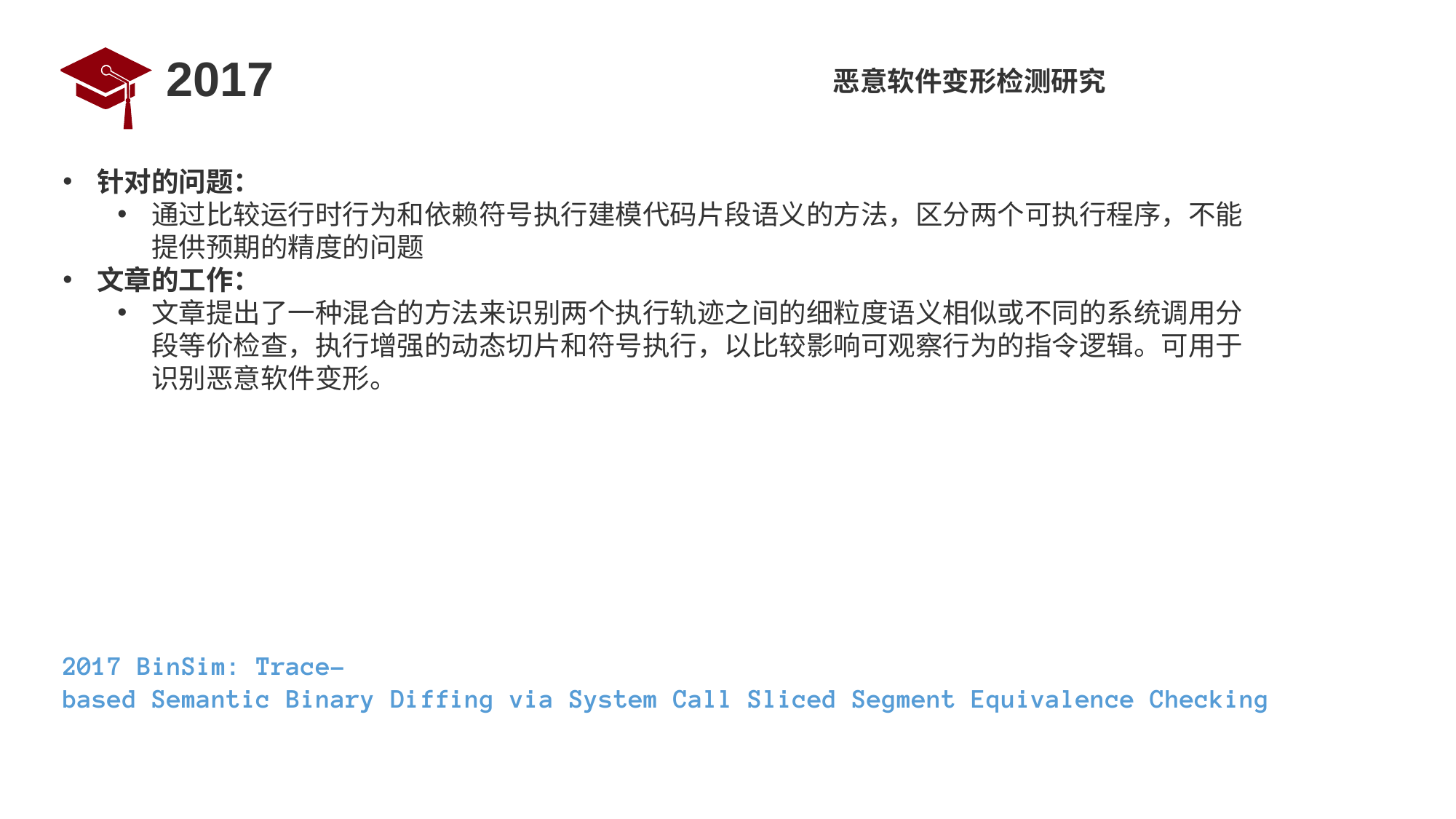

# 2017
恶意软件变形检测研究
针对的问题：
通过比较运行时行为和依赖符号执行建模代码片段语义的方法，区分两个可执行程序，不能提供预期的精度的问题
文章的工作：
文章提出了一种混合的方法来识别两个执行轨迹之间的细粒度语义相似或不同的系统调用分段等价检查，执行增强的动态切片和符号执行，以比较影响可观察行为的指令逻辑。可用于识别恶意软件变形。
2017 BinSim: Trace-based Semantic Binary Diffing via System Call Sliced Segment Equivalence Checking